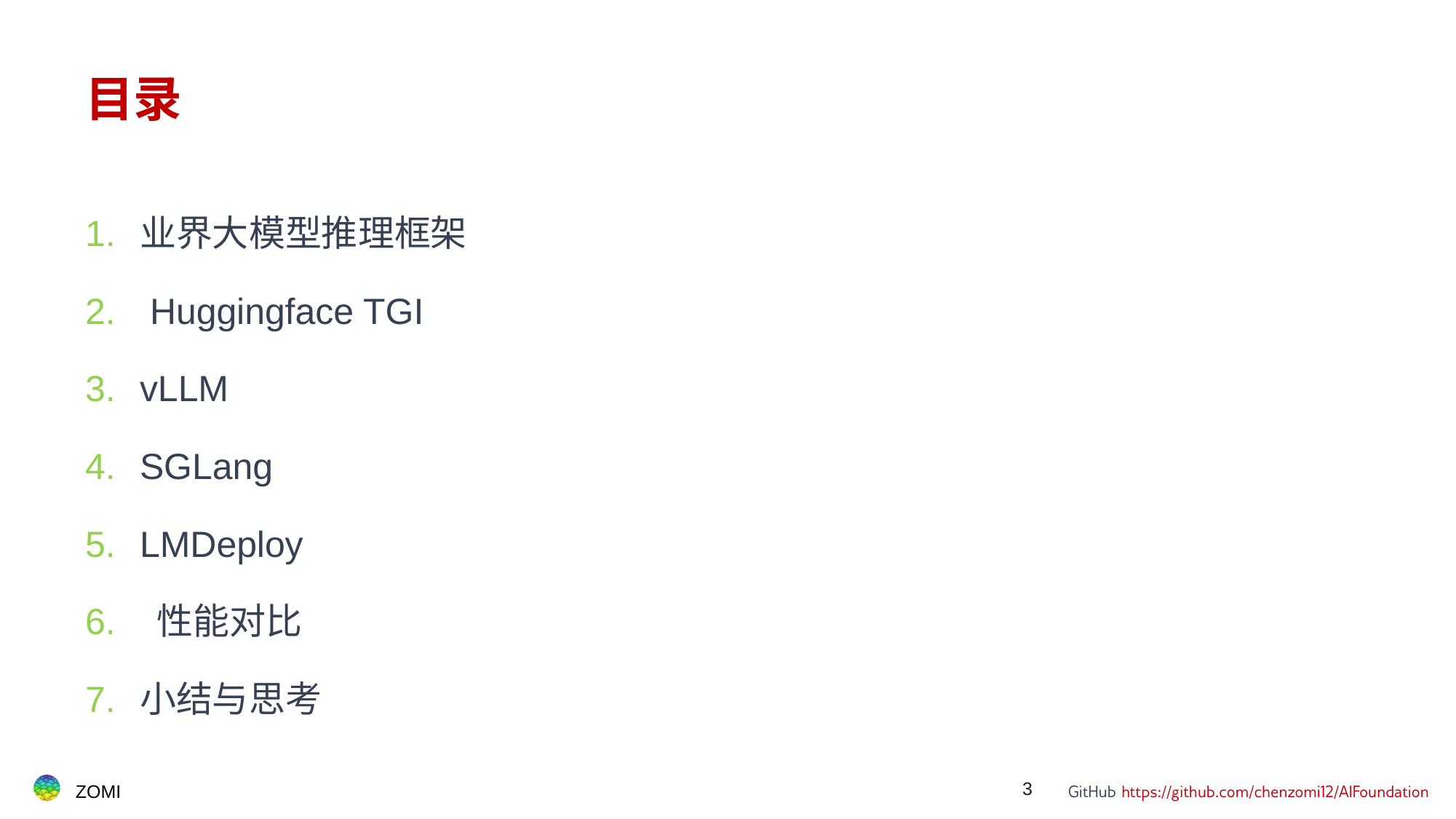

# 目录
业界大模型推理框架
 Huggingface TGI
vLLM
SGLang
LMDeploy
 性能对比
小结与思考